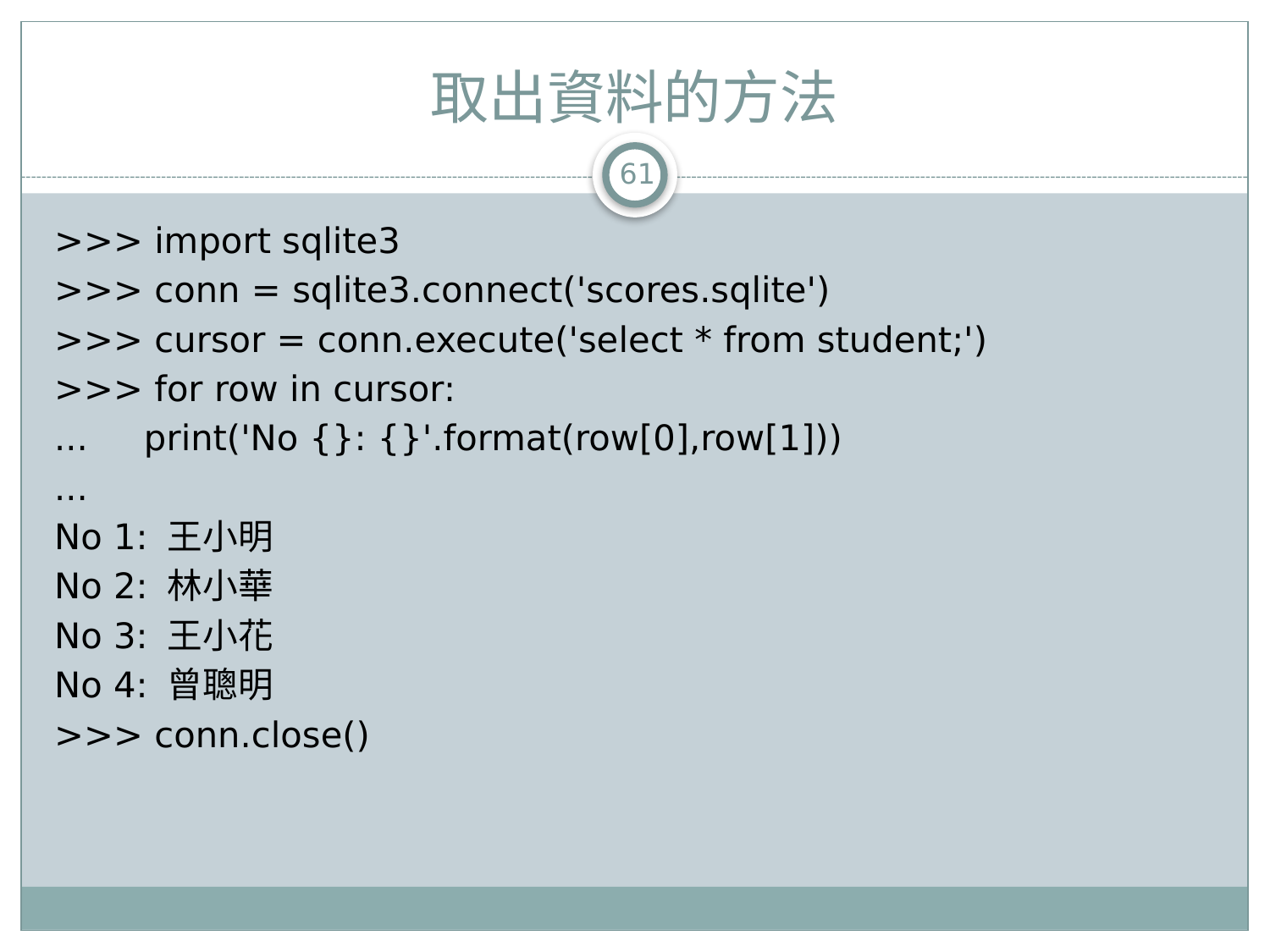

# 取出資料的方法
61
>>> import sqlite3
>>> conn = sqlite3.connect('scores.sqlite')
>>> cursor = conn.execute('select * from student;')
>>> for row in cursor:
...     print('No {}: {}'.format(row[0],row[1]))
...
No 1: 王小明
No 2: 林小華
No 3: 王小花
No 4: 曾聰明
>>> conn.close()